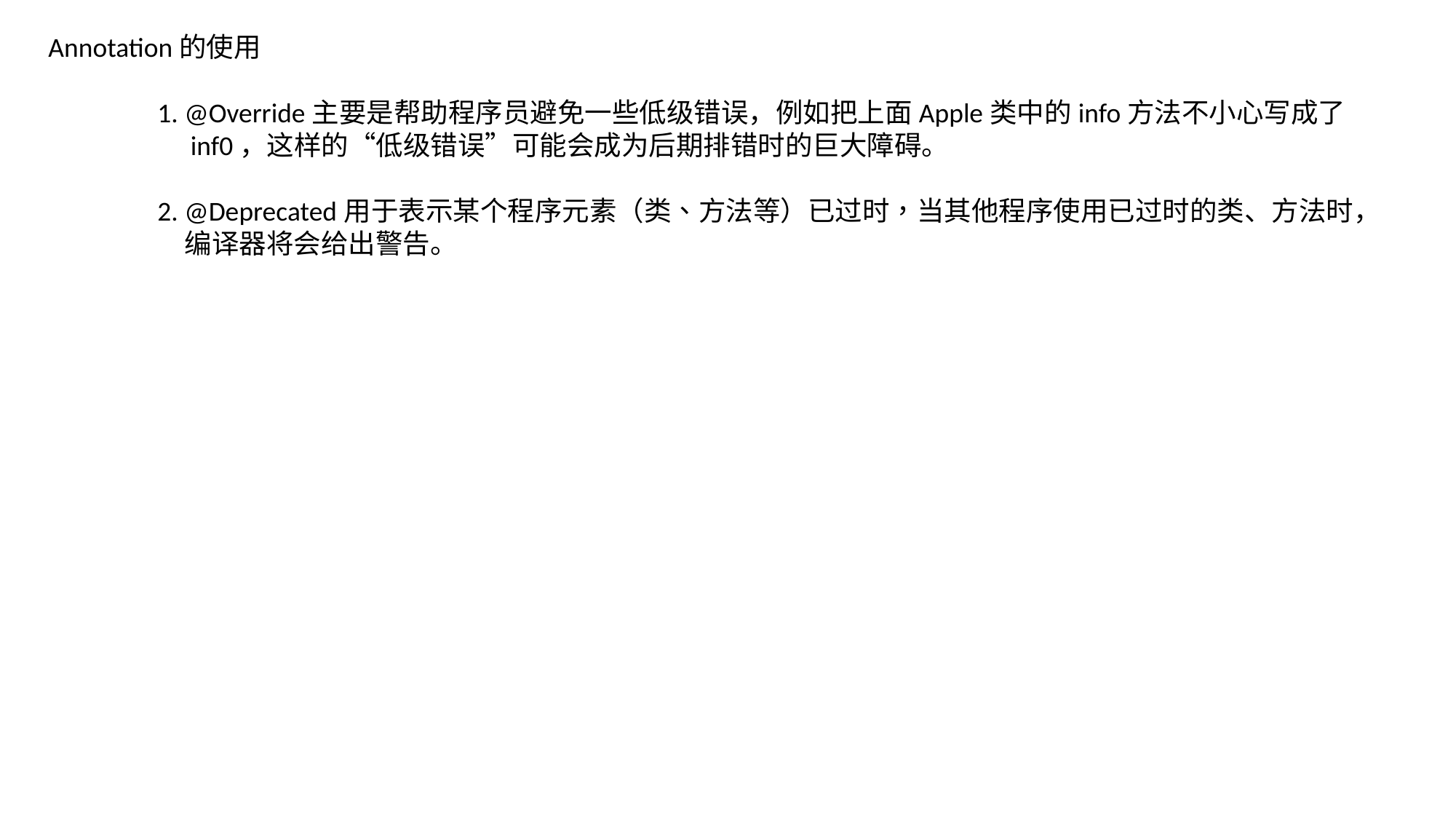

Annotation的使用

	1. @Override主要是帮助程序员避免一些低级错误，例如把上面Apple类中的info方法不小心写成了
                       inf0，这样的“低级错误”可能会成为后期排错时的巨大障碍。

	2. @Deprecated用于表示某个程序元素（类、方法等）已过时，当其他程序使用已过时的类、方法时，
                     编译器将会给出警告。